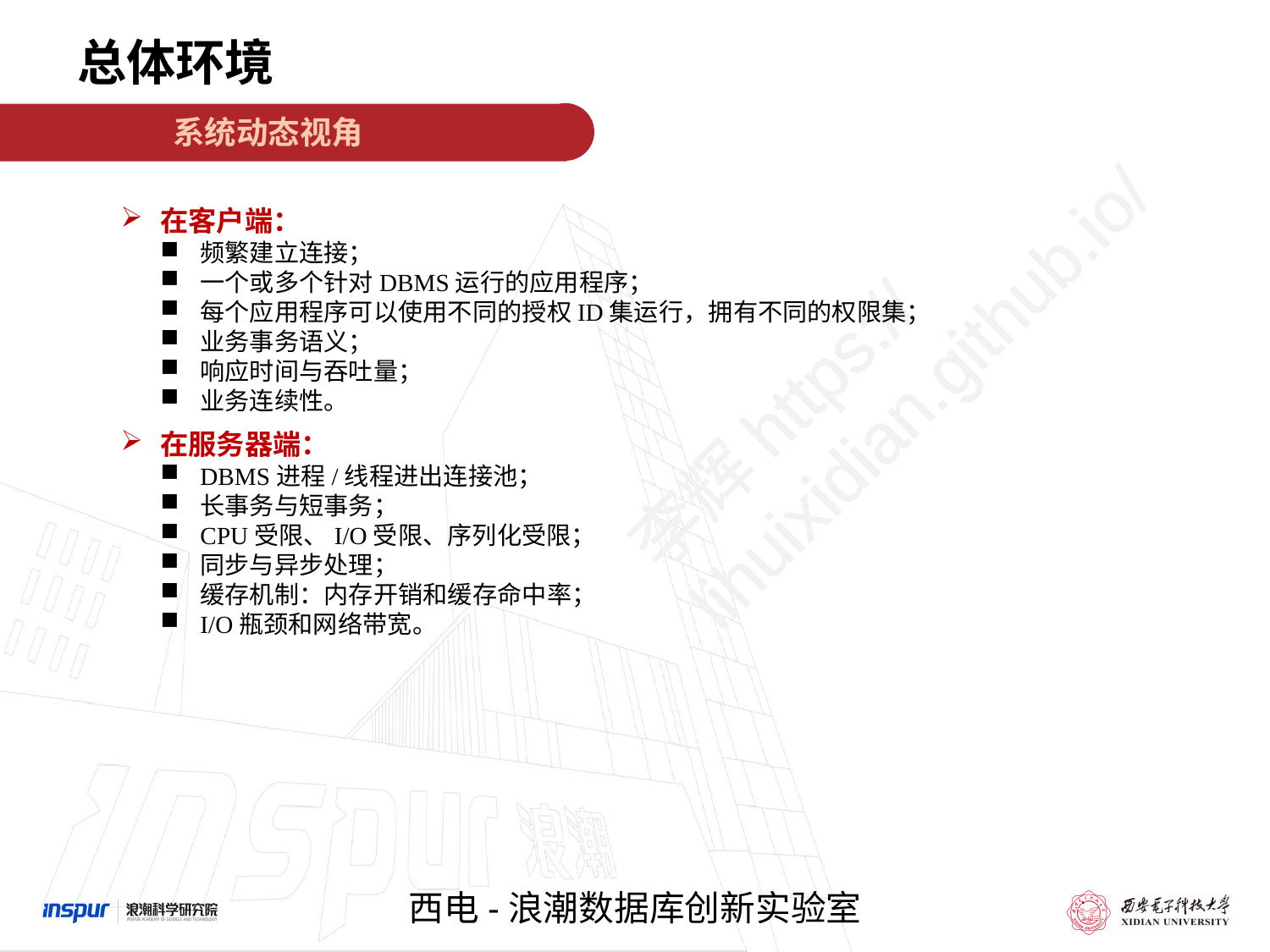

总体环境

系统动态视角
在客户端：
频繁建立连接；
一个或多个针对DBMS运行的应用程序；
每个应用程序可以使用不同的授权ID集运行，拥有不同的权限集；
业务事务语义；
响应时间与吞吐量；
业务连续性。
在服务器端：
DBMS进程/线程进出连接池；
长事务与短事务；
CPU受限、I/O受限、序列化受限；
同步与异步处理；
缓存机制：内存开销和缓存命中率；
I/O瓶颈和网络带宽。